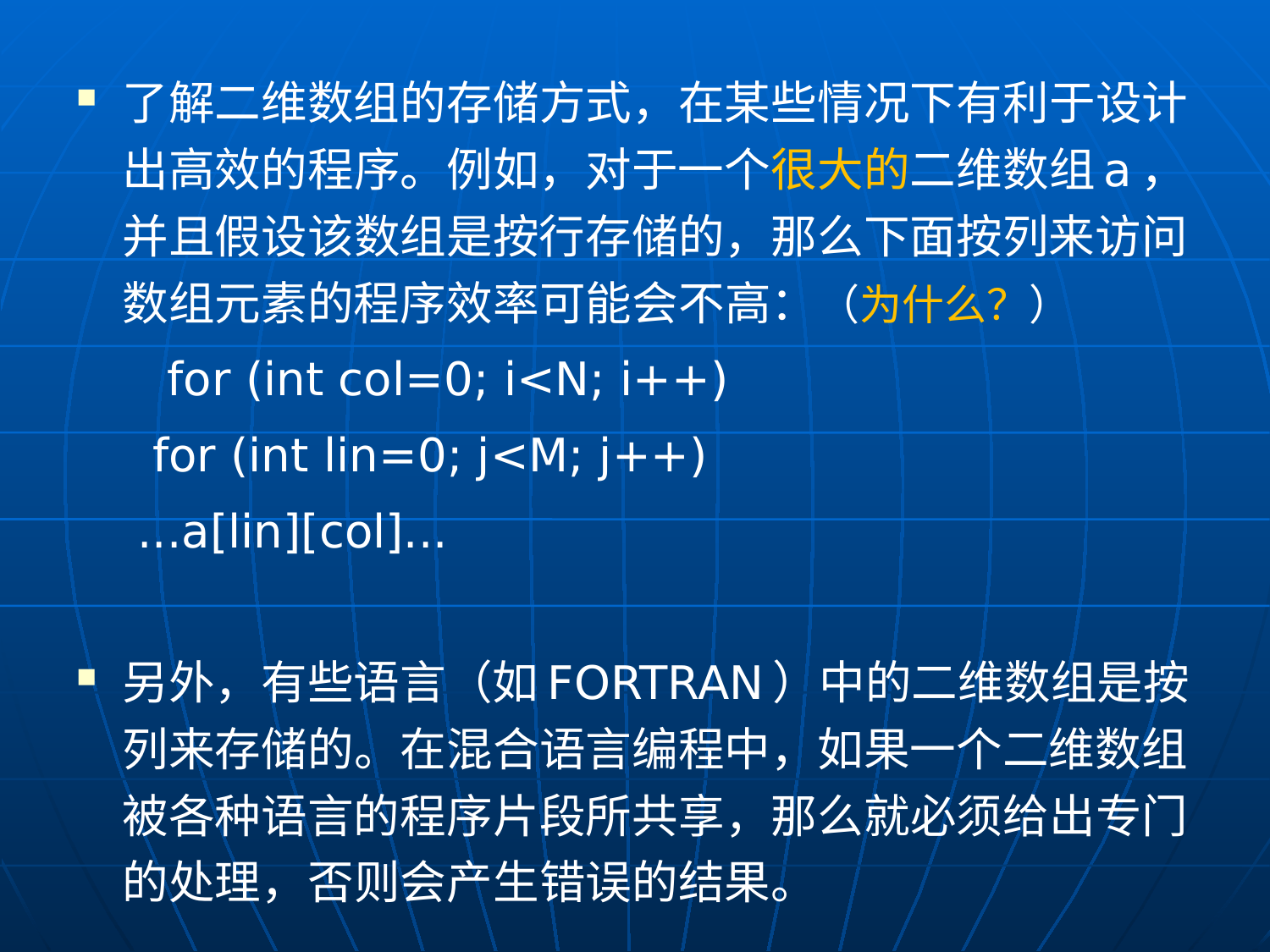

了解二维数组的存储方式，在某些情况下有利于设计出高效的程序。例如，对于一个很大的二维数组a，并且假设该数组是按行存储的，那么下面按列来访问数组元素的程序效率可能会不高：（为什么？）
  for (int col=0; i<N; i++)
	 for (int lin=0; j<M; j++)
		...a[lin][col]...

另外，有些语言（如FORTRAN）中的二维数组是按列来存储的。在混合语言编程中，如果一个二维数组被各种语言的程序片段所共享，那么就必须给出专门的处理，否则会产生错误的结果。